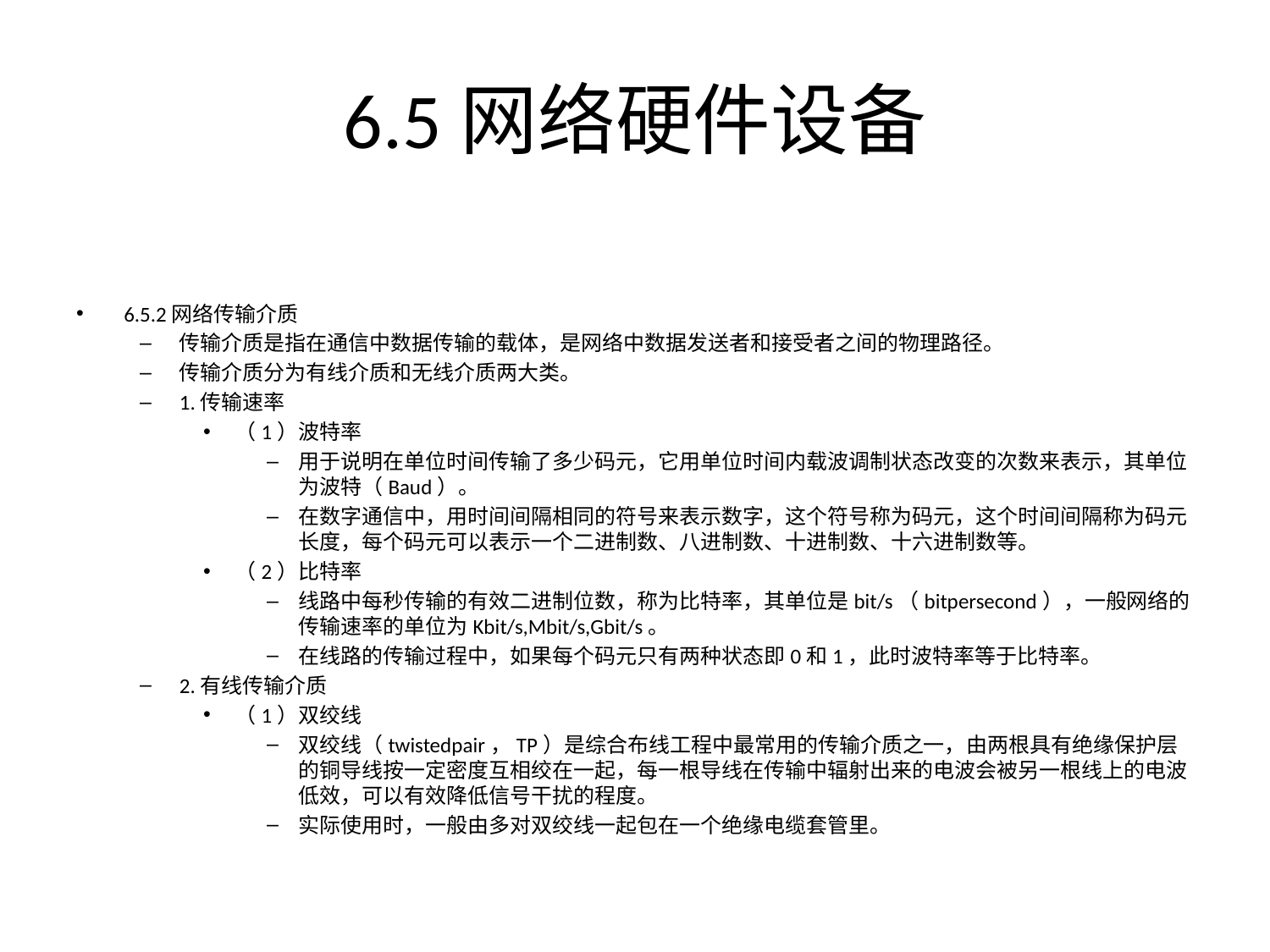

# 6.5网络硬件设备

6.5.2网络传输介质
传输介质是指在通信中数据传输的载体，是网络中数据发送者和接受者之间的物理路径。
传输介质分为有线介质和无线介质两大类。
1.传输速率
（1）波特率
用于说明在单位时间传输了多少码元，它用单位时间内载波调制状态改变的次数来表示，其单位为波特（Baud）。
在数字通信中，用时间间隔相同的符号来表示数字，这个符号称为码元，这个时间间隔称为码元长度，每个码元可以表示一个二进制数、八进制数、十进制数、十六进制数等。
（2）比特率
线路中每秒传输的有效二进制位数，称为比特率，其单位是bit/s（bitpersecond），一般网络的传输速率的单位为Kbit/s,Mbit/s,Gbit/s。
在线路的传输过程中，如果每个码元只有两种状态即0和1，此时波特率等于比特率。
2.有线传输介质
（1）双绞线
双绞线（twistedpair，TP）是综合布线工程中最常用的传输介质之一，由两根具有绝缘保护层的铜导线按一定密度互相绞在一起，每一根导线在传输中辐射出来的电波会被另一根线上的电波低效，可以有效降低信号干扰的程度。
实际使用时，一般由多对双绞线一起包在一个绝缘电缆套管里。